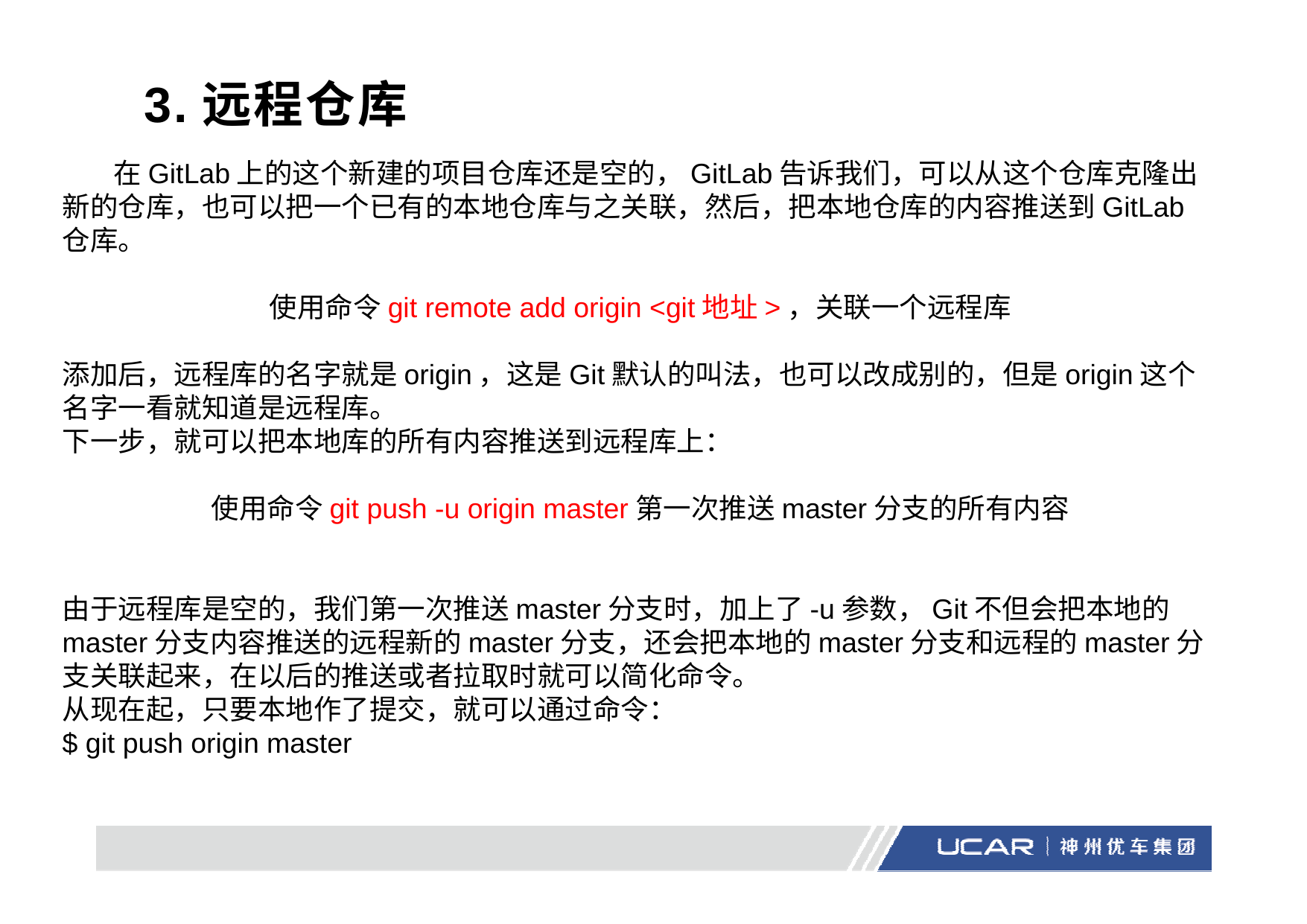

# 3.远程仓库
       在GitLab上的这个新建的项目仓库还是空的，GitLab告诉我们，可以从这个仓库克隆出新的仓库，也可以把一个已有的本地仓库与之关联，然后，把本地仓库的内容推送到GitLab仓库。

使用命令git remote add origin <git地址>，关联一个远程库

添加后，远程库的名字就是origin，这是Git默认的叫法，也可以改成别的，但是origin这个名字一看就知道是远程库。
下一步，就可以把本地库的所有内容推送到远程库上：

使用命令git push -u origin master第一次推送master分支的所有内容

由于远程库是空的，我们第一次推送master分支时，加上了-u参数，Git不但会把本地的master分支内容推送的远程新的master分支，还会把本地的master分支和远程的master分支关联起来，在以后的推送或者拉取时就可以简化命令。
从现在起，只要本地作了提交，就可以通过命令：
$ git push origin master